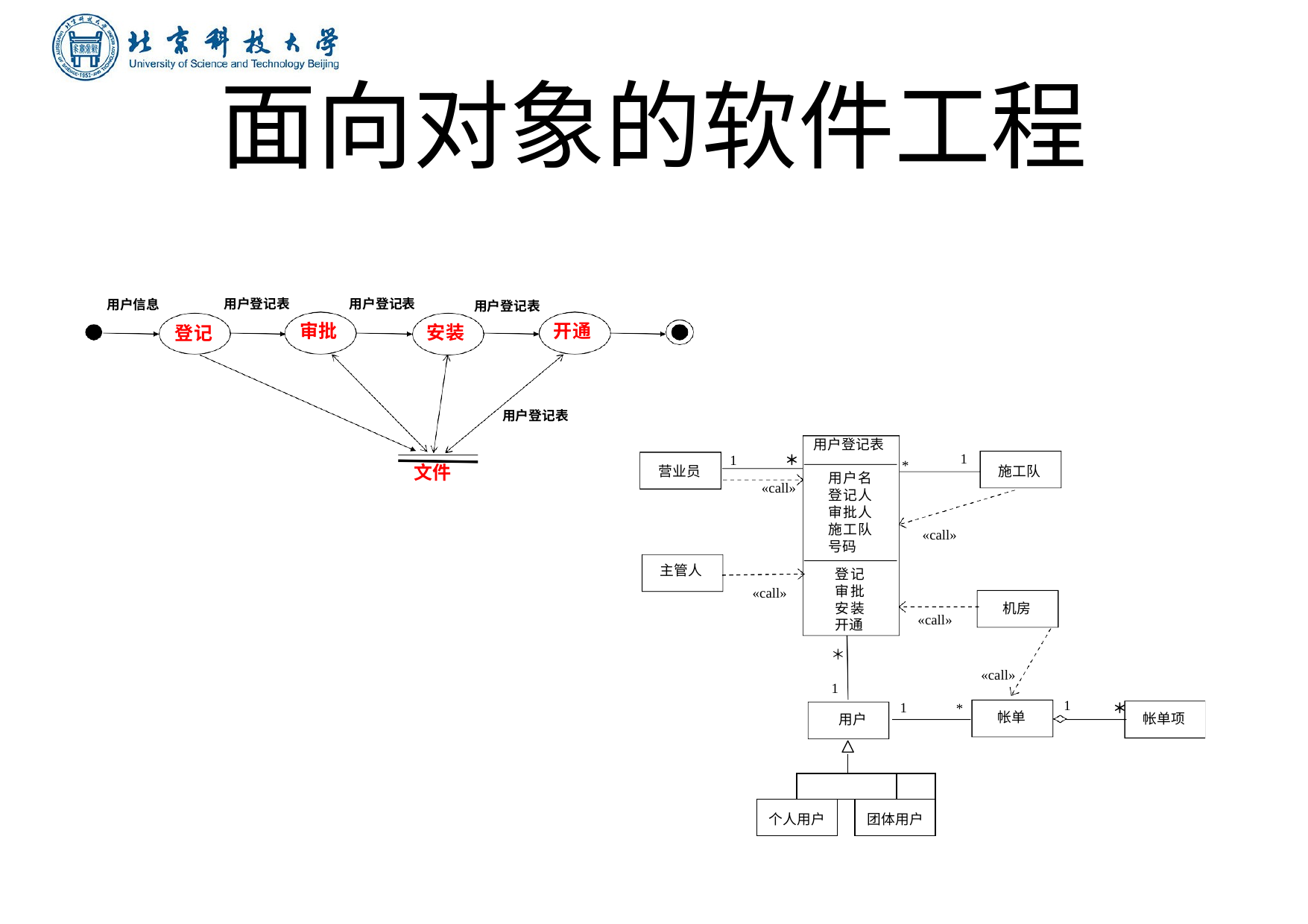

# 面向对象的软件⼯程
用户登记表
用户登记表
用户信息
用户登记表

审批
开通
安装
登记
用户登记表
用户登记表
＊
«call»
1
1
*
文件
营业员
施工队
用户名 登记人 审批人 施工队 号码
«call»
主管人
登记 审批 安装 开通
«call»
机房
«call»
＊
«call»
1
1
1
＊
*
帐单
帐单项
用户

|  |  |  |  |  |  |
| --- | --- | --- | --- | --- | --- |
|  |  |  |  |  |  |
| 个人用户 |  |  |  | 团体用户 |  |